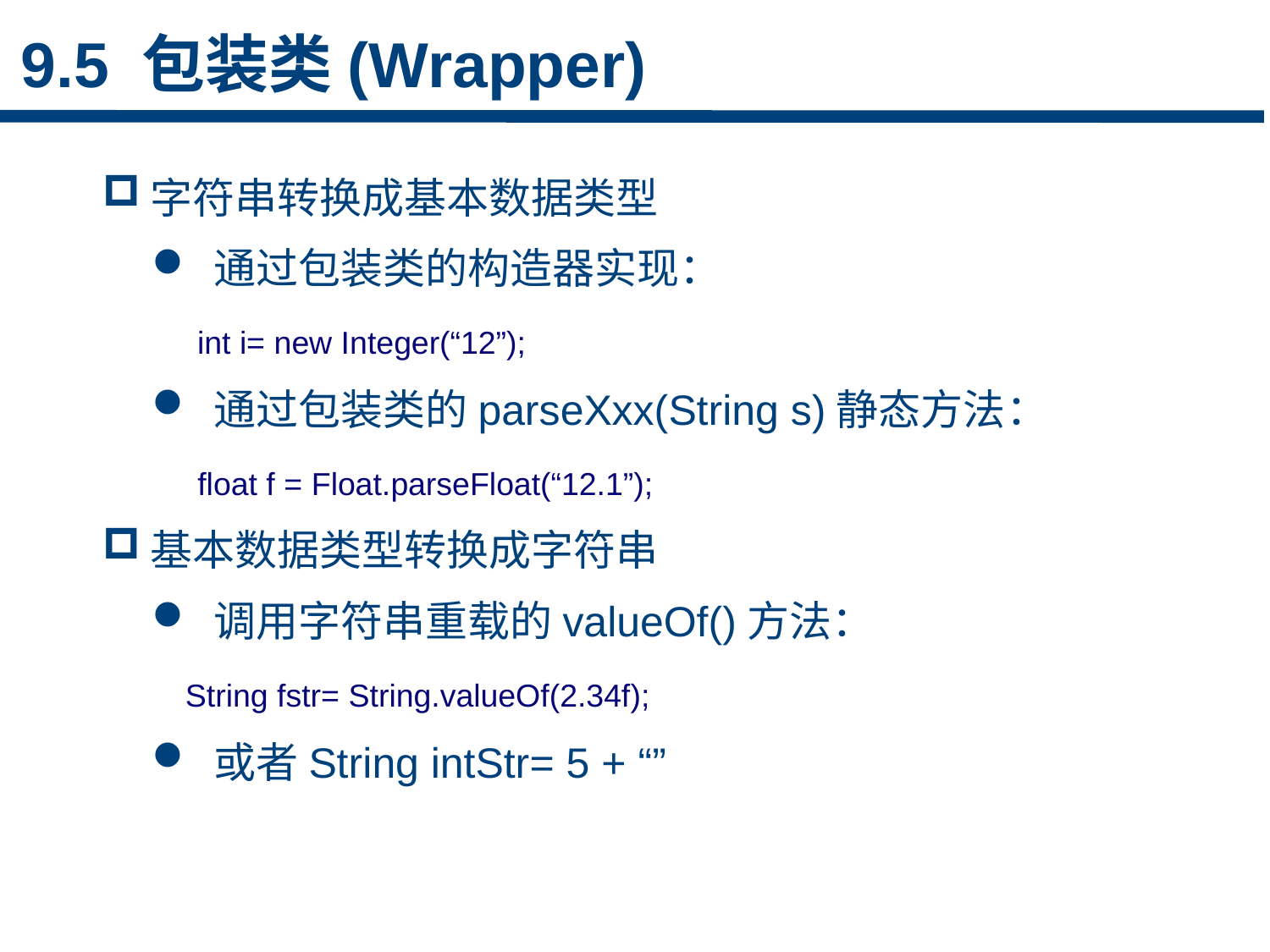

9.5 包装类(Wrapper)
字符串转换成基本数据类型
 通过包装类的构造器实现：
        int i= new Integer(“12”);
 通过包装类的parseXxx(String s)静态方法：
    float f = Float.parseFloat(“12.1”);
基本数据类型转换成字符串
 调用字符串重载的valueOf()方法：
       String fstr= String.valueOf(2.34f);
 或者String intStr= 5 + “”
点击添加文本
点击添加文本
点击添加文本
点击添加文本